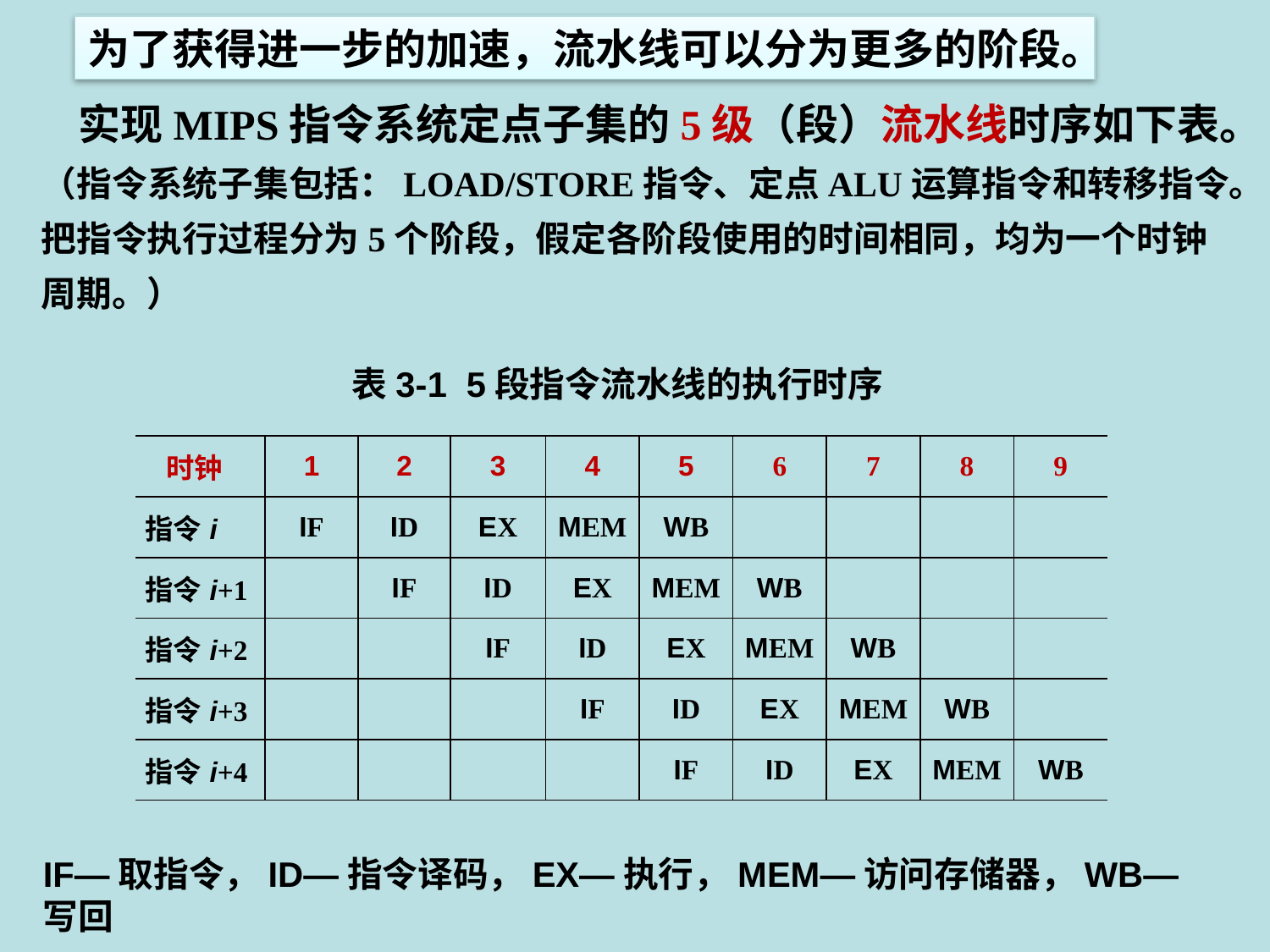

为了获得进一步的加速，流水线可以分为更多的阶段。
实现MIPS指令系统定点子集的5级（段）流水线时序如下表。（指令系统子集包括：LOAD/STORE指令、定点ALU运算指令和转移指令。把指令执行过程分为5个阶段，假定各阶段使用的时间相同，均为一个时钟周期。）

表3-1  5段指令流水线的执行时序
| 时钟 | 1 | 2 | 3 | 4 | 5 | 6 | 7 | 8 | 9 |
| --- | --- | --- | --- | --- | --- | --- | --- | --- | --- |
| 指令i | IF | ID | EX | MEM | WB |  |  |  |  |
| 指令i+1 |  | IF | ID | EX | MEM | WB |  |  |  |
| 指令i+2 |  |  | IF | ID | EX | MEM | WB |  |  |
| 指令i+3 |  |  |  | IF | ID | EX | MEM | WB |  |
| 指令i+4 |  |  |  |  | IF | ID | EX | MEM | WB |
IF—取指令，ID—指令译码，EX—执行，MEM—访问存储器，WB—写回